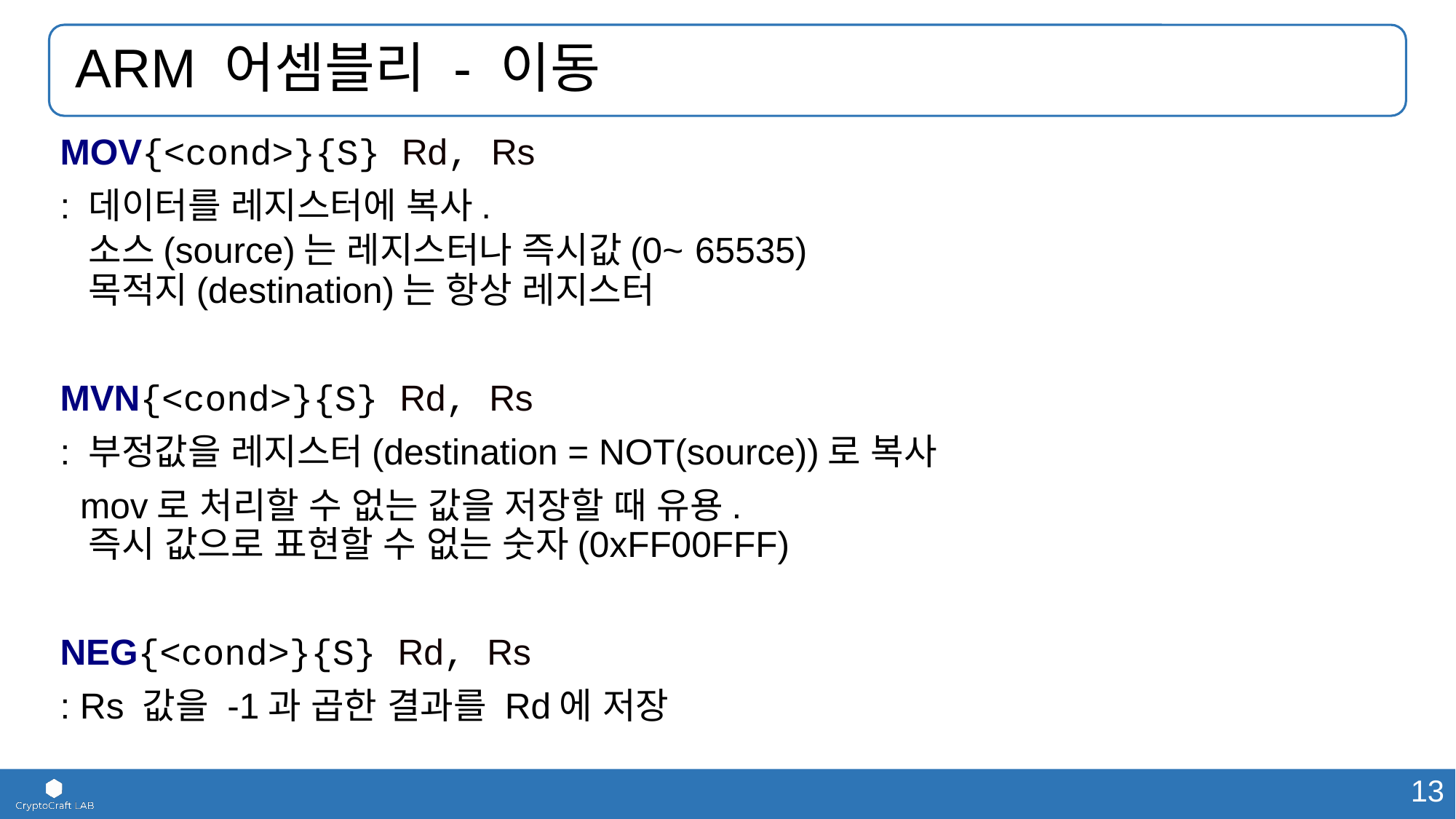

# ARM 어셈블리 - 이동
MOV{<cond>}{S} Rd, Rs
: 데이터를 레지스터에 복사.
  소스(source)는 레지스터나 즉시값(0~ 65535)
  목적지(destination)는 항상 레지스터

MVN{<cond>}{S} Rd, Rs
: 부정값을 레지스터(destination = NOT(source))로 복사
  mov로 처리할 수 없는 값을 저장할 때 유용.
  즉시 값으로 표현할 수 없는 숫자(0xFF00FFF)

NEG{<cond>}{S} Rd, Rs
: Rs 값을 -1과 곱한 결과를 Rd에 저장